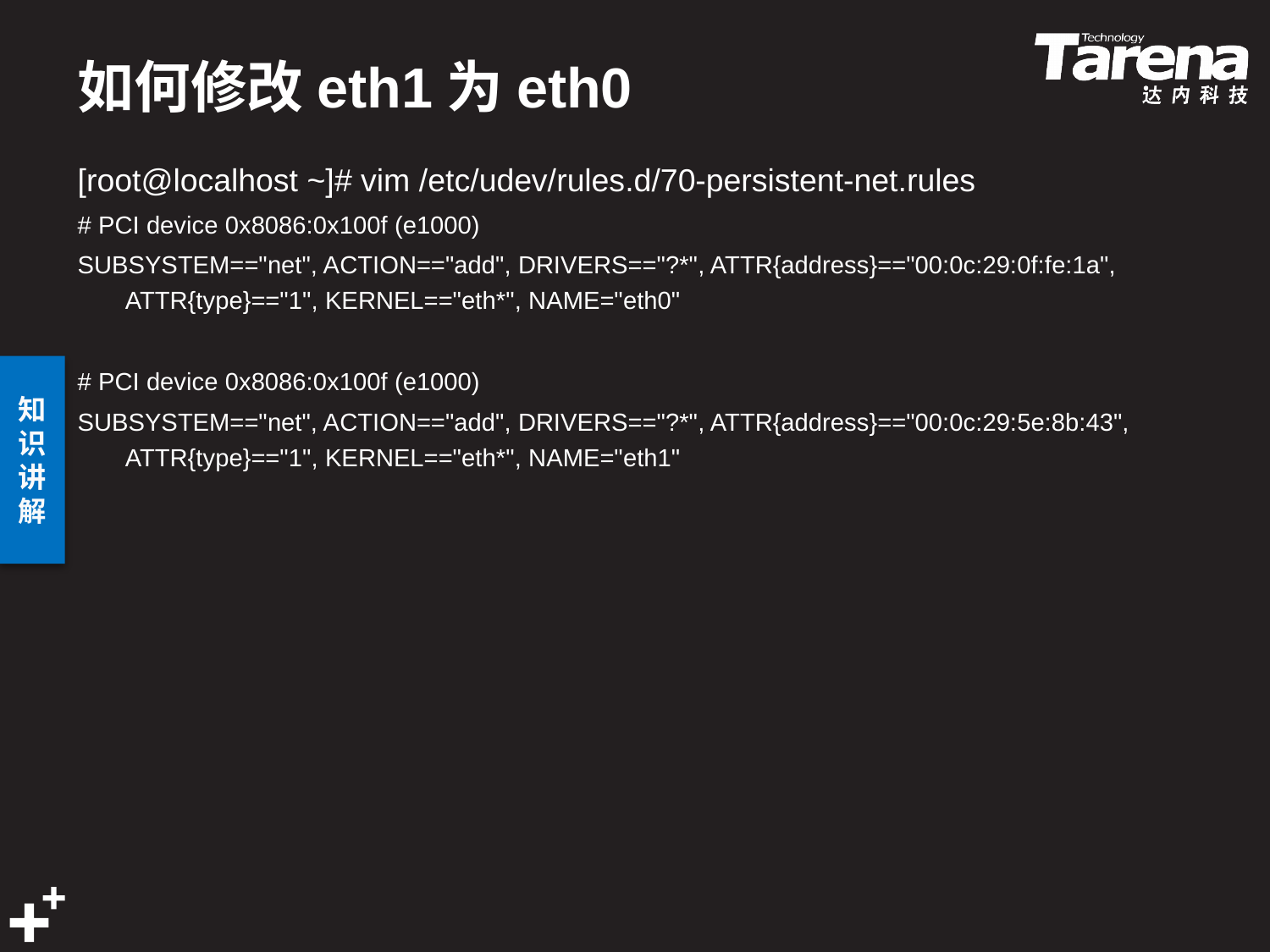

# 如何修改eth1为eth0
[root@localhost ~]# vim /etc/udev/rules.d/70-persistent-net.rules
# PCI device 0x8086:0x100f (e1000)
SUBSYSTEM=="net", ACTION=="add", DRIVERS=="?*", ATTR{address}=="00:0c:29:0f:fe:1a", ATTR{type}=="1", KERNEL=="eth*", NAME="eth0"

# PCI device 0x8086:0x100f (e1000)
SUBSYSTEM=="net", ACTION=="add", DRIVERS=="?*", ATTR{address}=="00:0c:29:5e:8b:43", ATTR{type}=="1", KERNEL=="eth*", NAME="eth1"